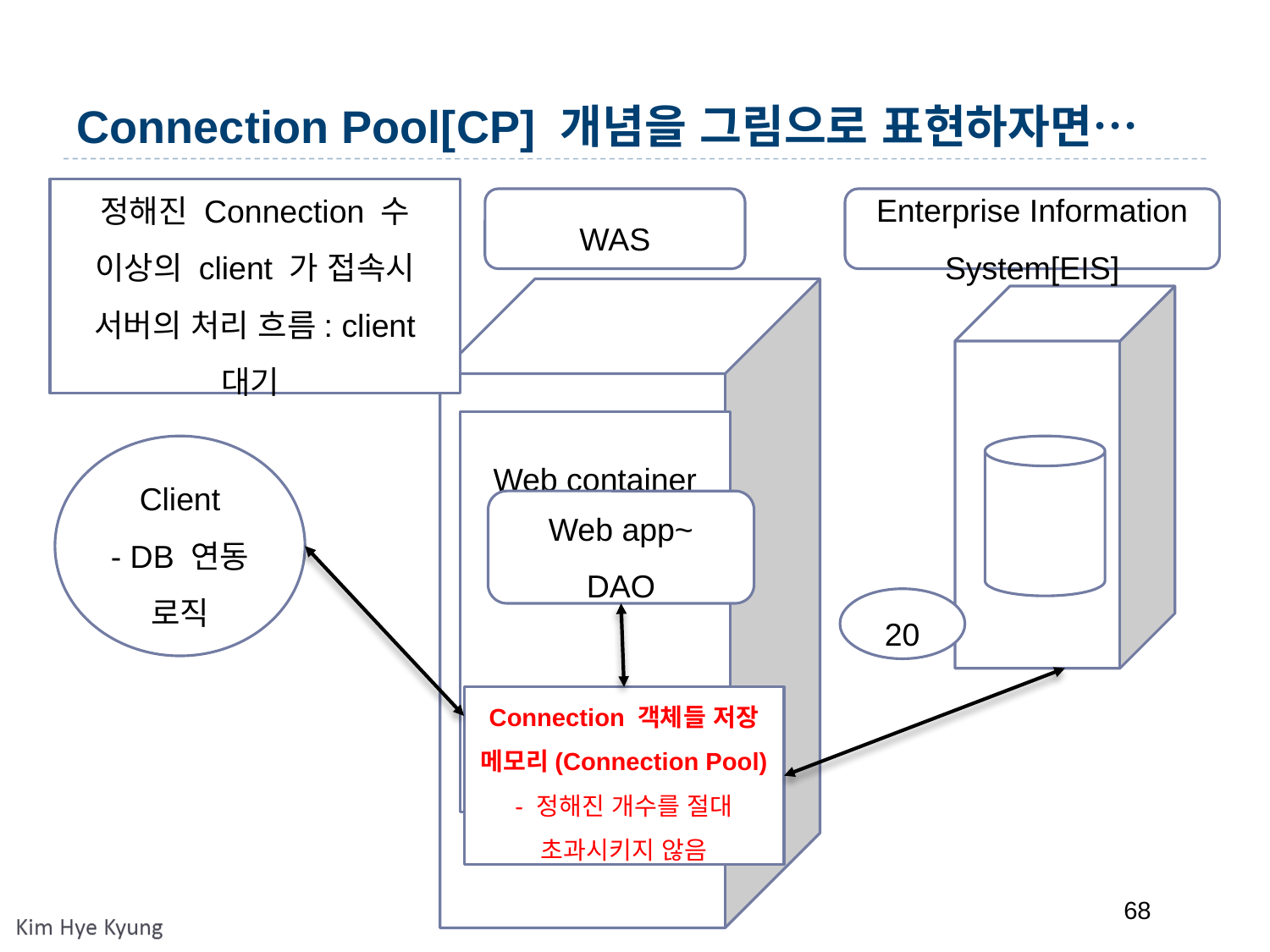

# Connection Pool[CP] 개념을 그림으로 표현하자면…
정해진 Connection 수 이상의 client 가 접속시 서버의 처리 흐름: client 대기
WAS
Enterprise Information System[EIS]

Web container

Client
- DB 연동 로직

Web app~
DAO
20
Connection 객체들 저장 메모리(Connection Pool)
- 정해진 개수를 절대 초과시키지 않음
68